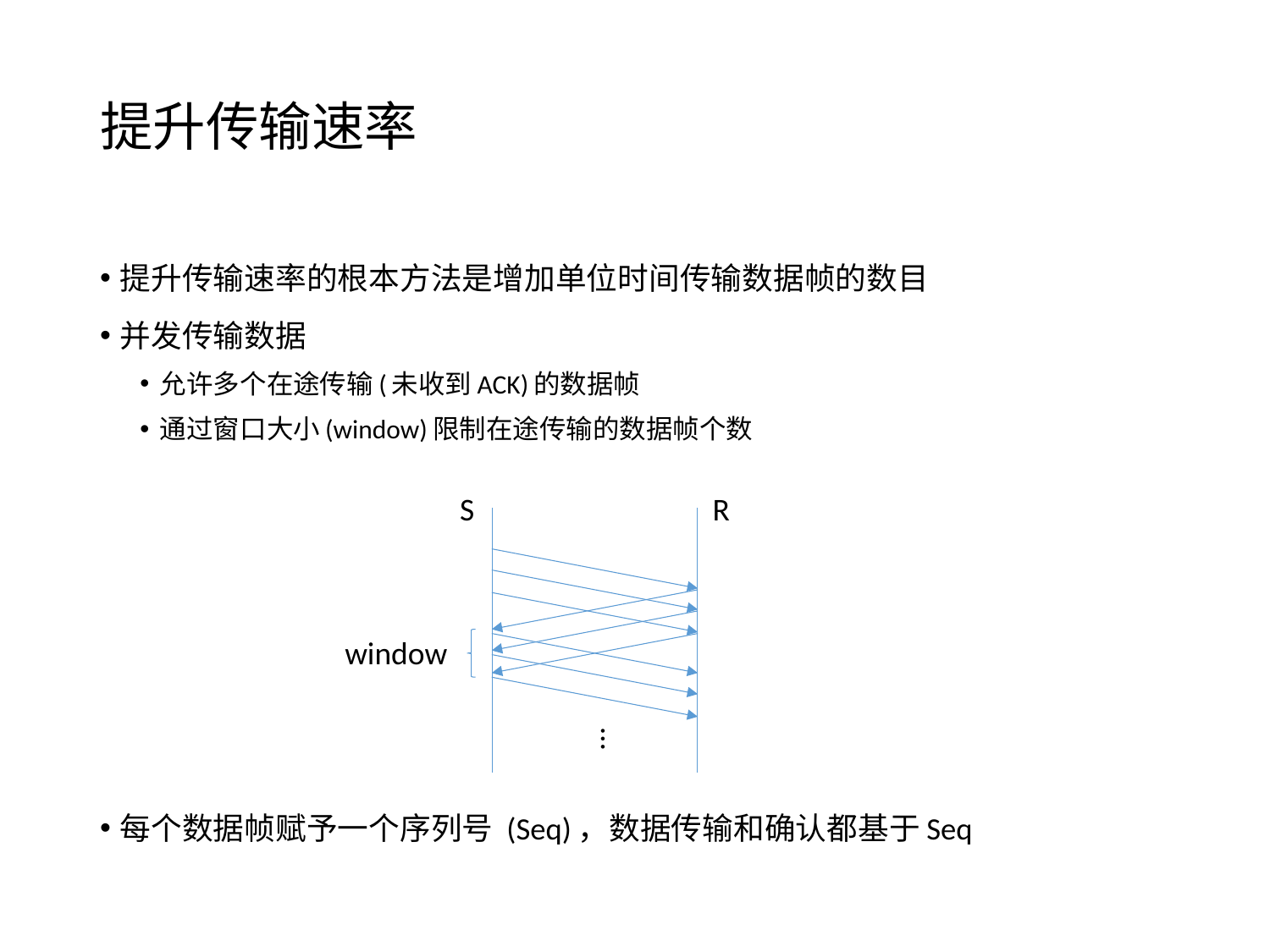

# 提升传输速率
提升传输速率的根本方法是增加单位时间传输数据帧的数目
并发传输数据
允许多个在途传输(未收到ACK)的数据帧
通过窗口大小(window)限制在途传输的数据帧个数

每个数据帧赋予一个序列号 (Seq)，数据传输和确认都基于Seq
S
R
window

…

25